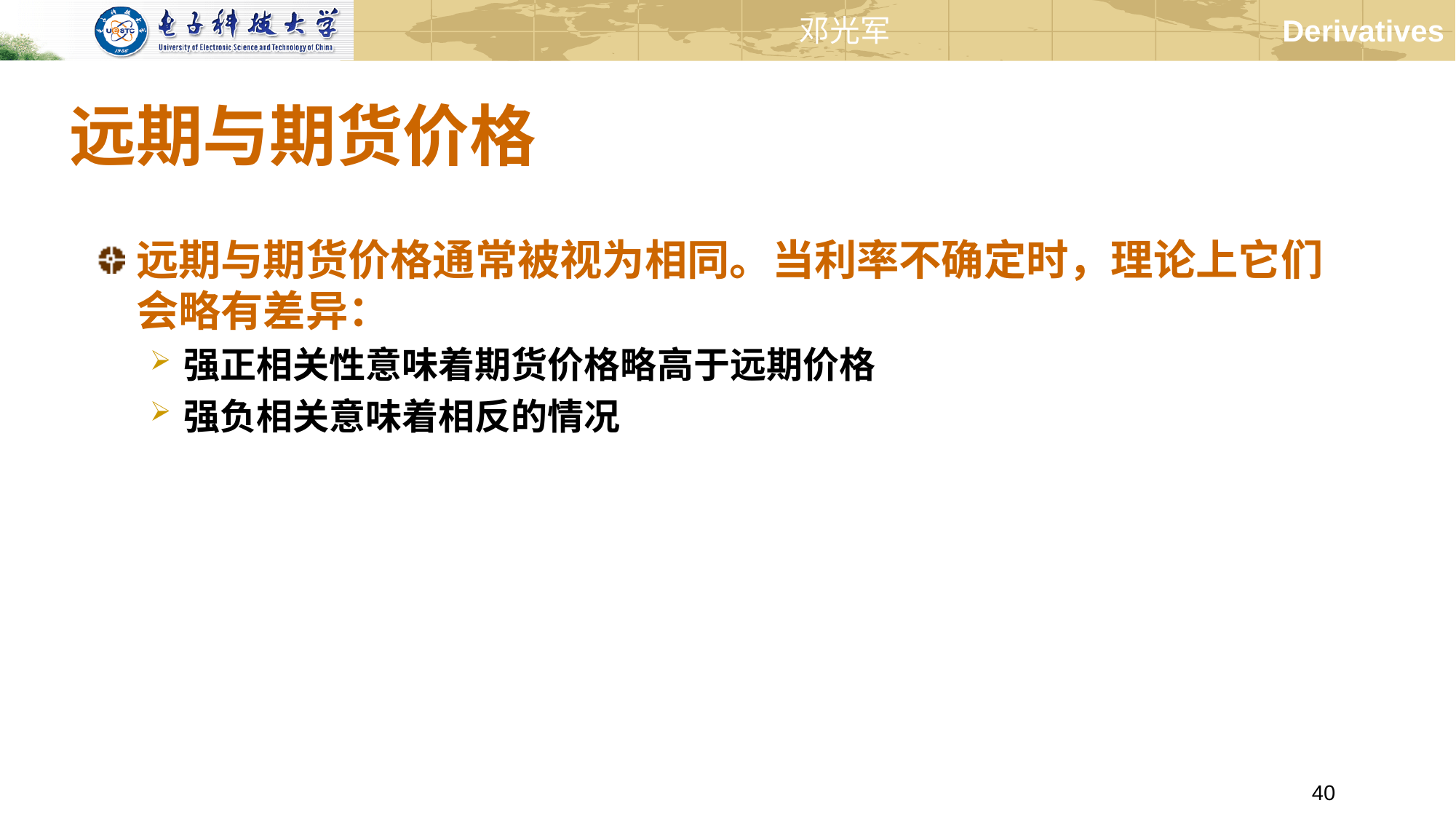

# 远期与期货价格
远期与期货价格通常被视为相同。当利率不确定时，理论上它们会略有差异：
强正相关性意味着期货价格略高于远期价格
强负相关意味着相反的情况